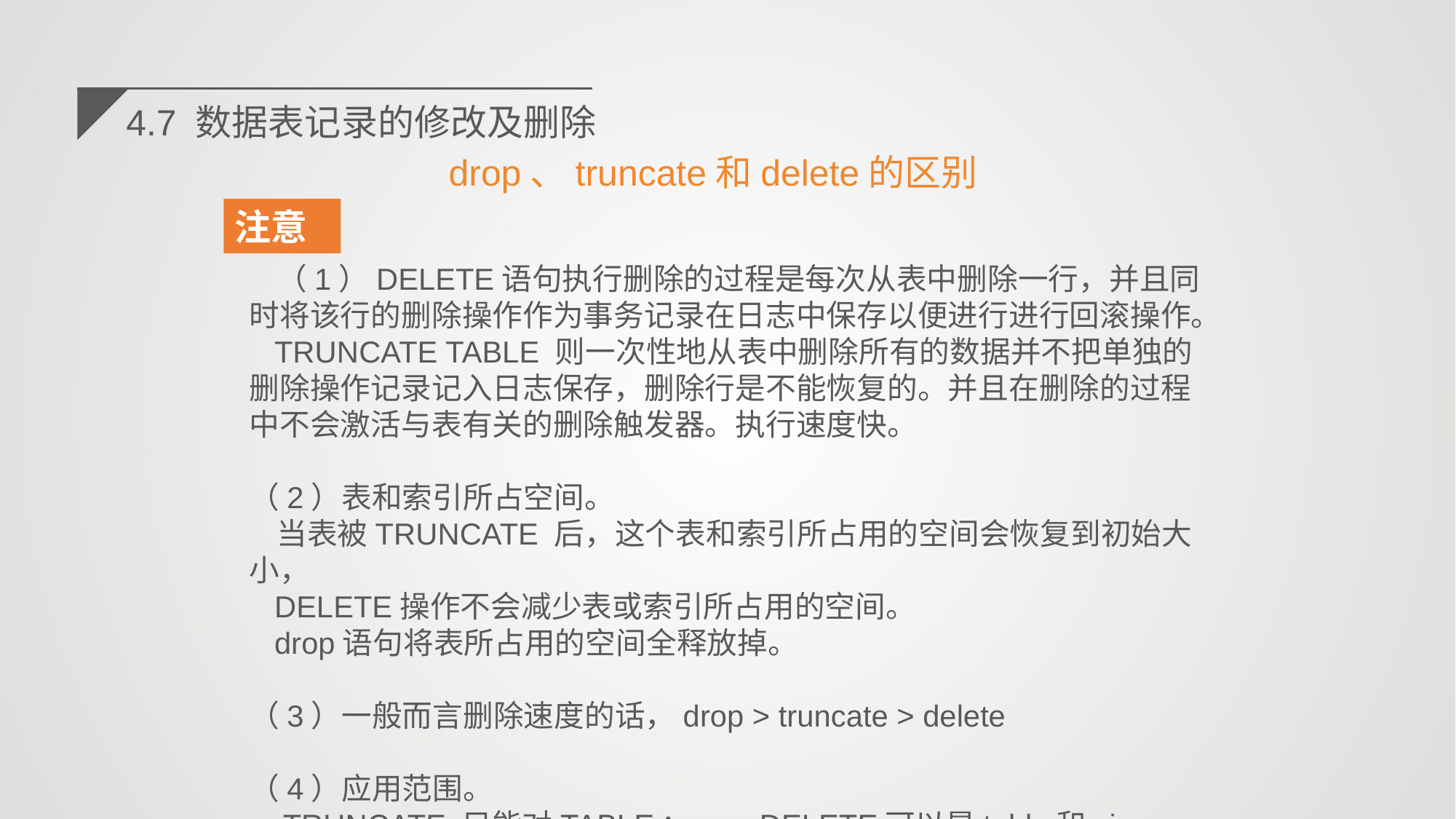

4.7 数据表记录的修改及删除

drop、truncate和delete的区别
注意
   （1）DELETE语句执行删除的过程是每次从表中删除一行，并且同时将该行的删除操作作为事务记录在日志中保存以便进行进行回滚操作。
   TRUNCATE TABLE 则一次性地从表中删除所有的数据并不把单独的删除操作记录记入日志保存，删除行是不能恢复的。并且在删除的过程中不会激活与表有关的删除触发器。执行速度快。

（2）表和索引所占空间。
   当表被TRUNCATE 后，这个表和索引所占用的空间会恢复到初始大小，
   DELETE操作不会减少表或索引所占用的空间。
   drop语句将表所占用的空间全释放掉。

（3）一般而言删除速度的话，drop > truncate > delete

（4）应用范围。
    TRUNCATE 只能对TABLE；         DELETE可以是table和view